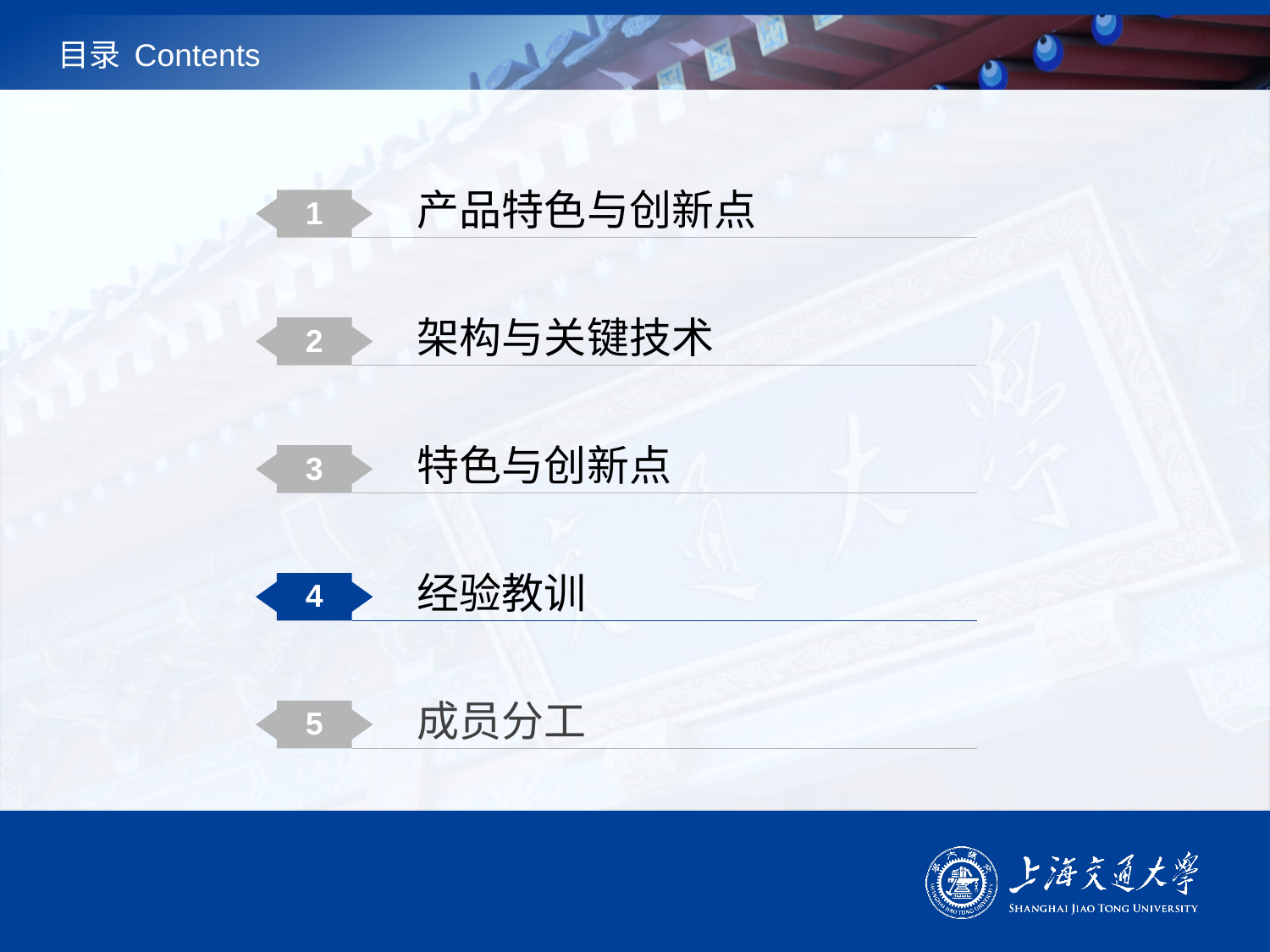

# 目录 Contents
产品特色与创新点
1

架构与关键技术
2

特色与创新点
3

经验教训
4

成员分工
5